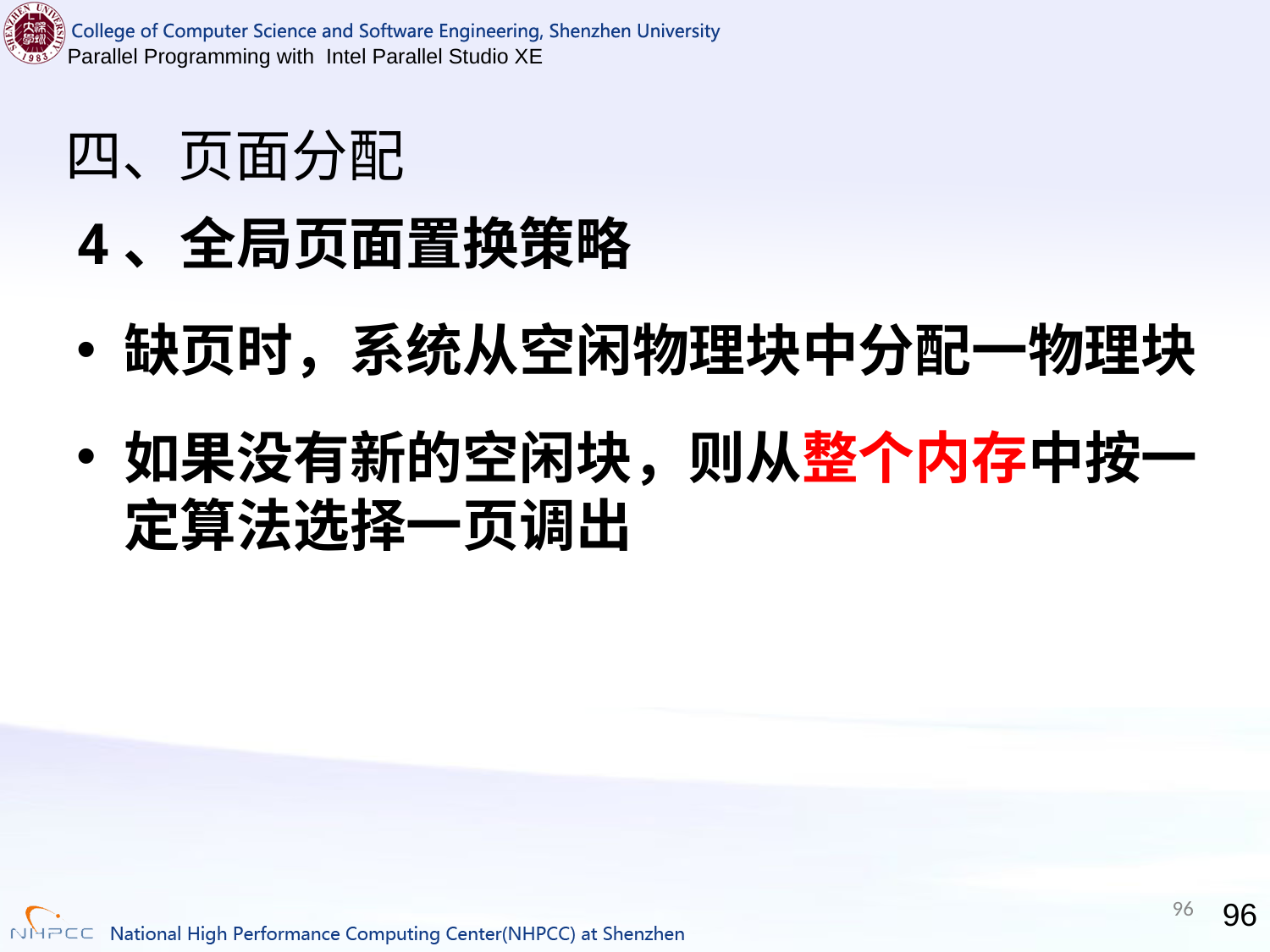

# 四、页面分配
4、全局页面置换策略
缺页时，系统从空闲物理块中分配一物理块
如果没有新的空闲块，则从整个内存中按一定算法选择一页调出
96
96